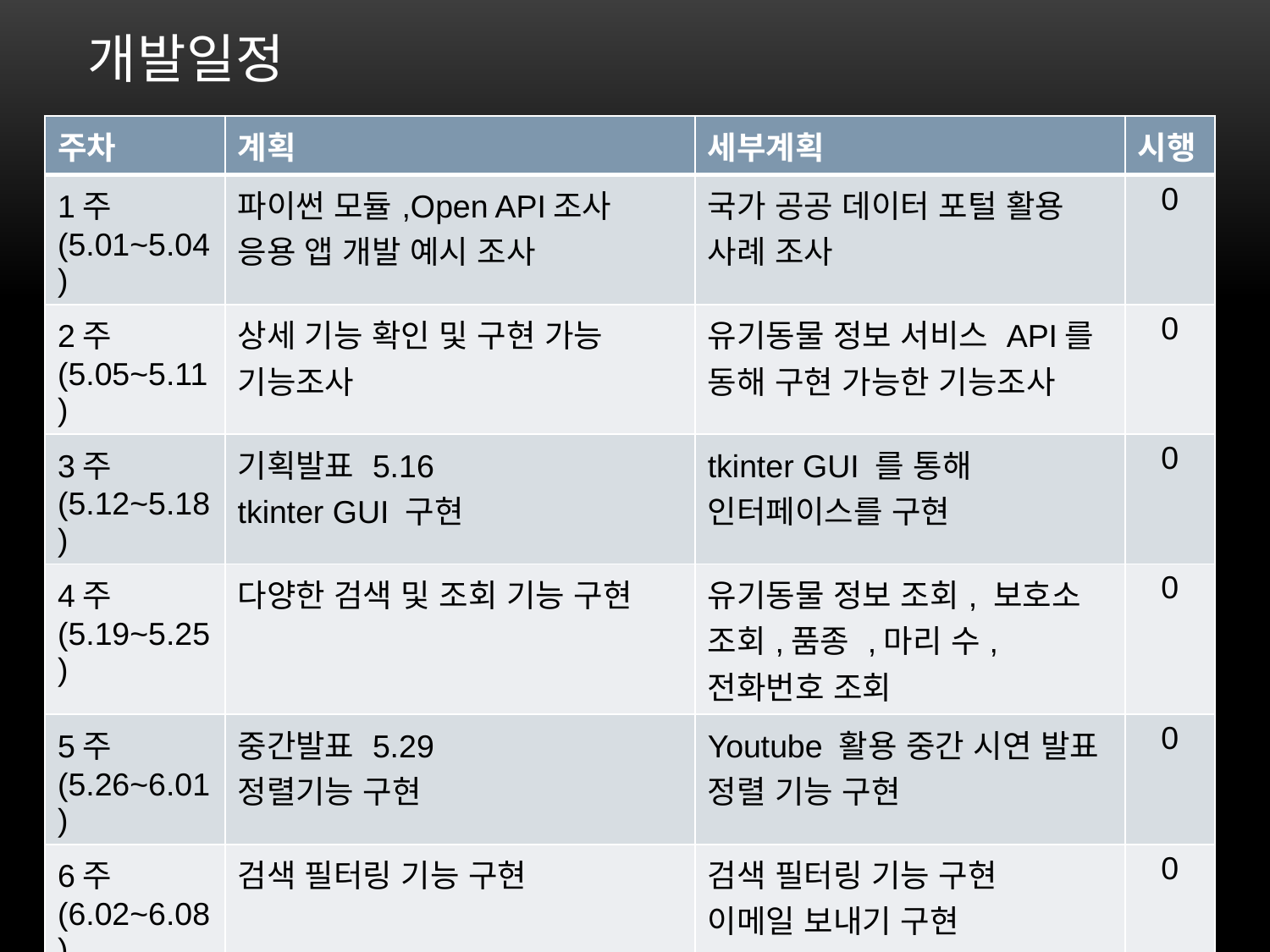

# 개발일정
| 주차 | 계획 | 세부계획 | 시행 |
| --- | --- | --- | --- |
| 1주(5.01~5.04) | 파이썬 모듈,Open API조사 응용 앱 개발 예시 조사 | 국가 공공 데이터 포털 활용 사례 조사 | 0 |
| 2주 (5.05~5.11) | 상세 기능 확인 및 구현 가능 기능조사 | 유기동물 정보 서비스 API를 동해 구현 가능한 기능조사 | 0 |
| 3주 (5.12~5.18) | 기획발표 5.16 tkinter GUI 구현 | tkinter GUI 를 통해 인터페이스를 구현 | 0 |
| 4주 (5.19~5.25) | 다양한 검색 및 조회 기능 구현 | 유기동물 정보 조회, 보호소 조회,품종 ,마리 수, 전화번호 조회 | 0 |
| 5주 (5.26~6.01) | 중간발표 5.29 정렬기능 구현 | Youtube 활용 중간 시연 발표 정렬 기능 구현 | 0 |
| 6주 (6.02~6.08) | 검색 필터링 기능 구현 | 검색 필터링 기능 구현 이메일 보내기 구현 | 0 |
| 7주 (6.09~6.15) | 추가 기능 구현 | 그래프 출력, 지도 연동, 추가 세부 기능 구현 | 진행중 |
| 8주 (6.16~6.22) | 최종발표 6.20 | Youtube 활용 최종 시연 발표 |  |